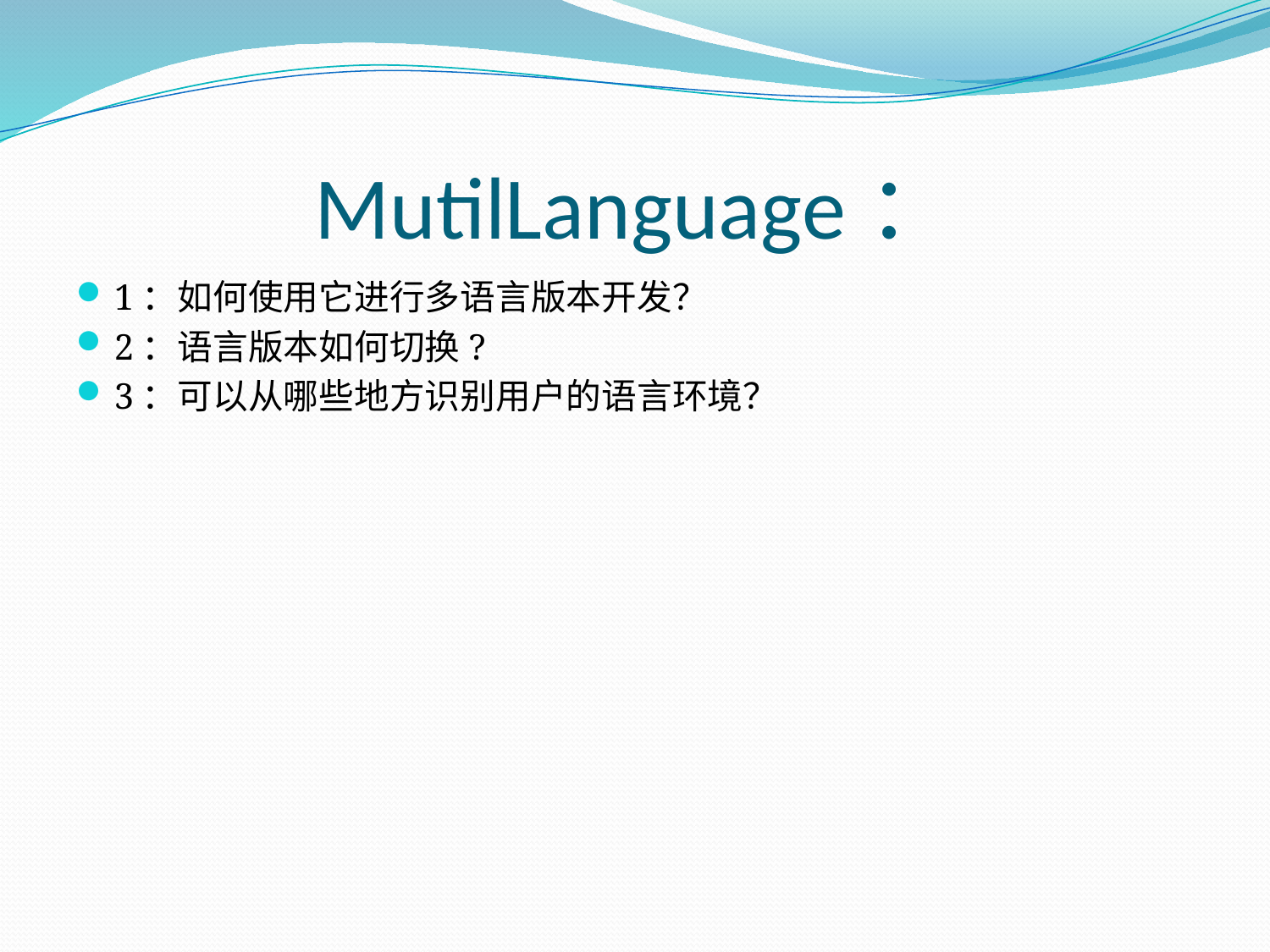

# MutilLanguage：
1：如何使用它进行多语言版本开发？
2：语言版本如何切换?
3：可以从哪些地方识别用户的语言环境？